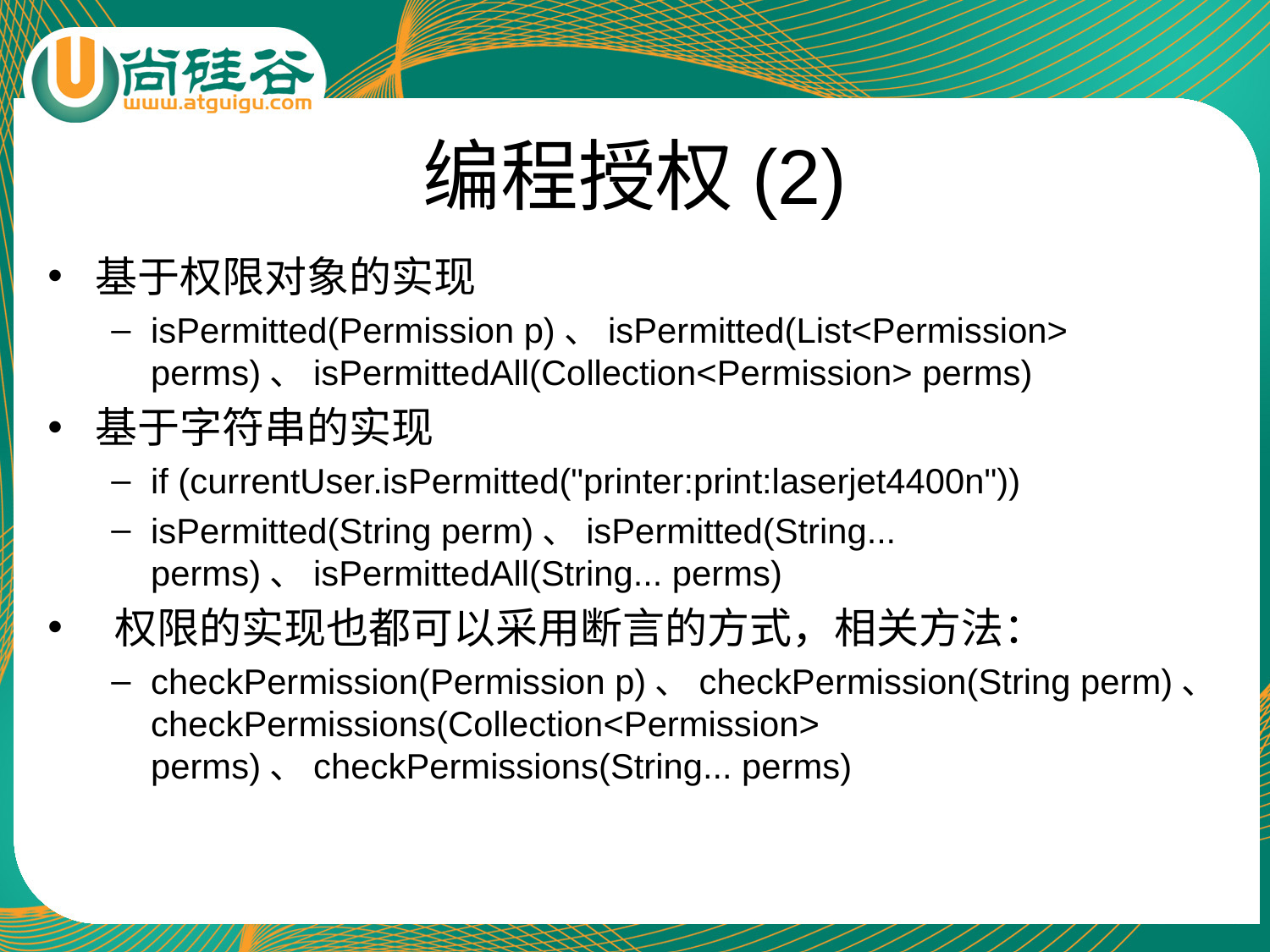

# 编程授权(2)
基于权限对象的实现
isPermitted(Permission p)、isPermitted(List<Permission> perms)、isPermittedAll(Collection<Permission> perms)
基于字符串的实现
if (currentUser.isPermitted("printer:print:laserjet4400n"))
isPermitted(String perm)、isPermitted(String... perms)、isPermittedAll(String... perms)
 权限的实现也都可以采用断言的方式，相关方法：
checkPermission(Permission p)、checkPermission(String perm)、checkPermissions(Collection<Permission> perms)、checkPermissions(String... perms)